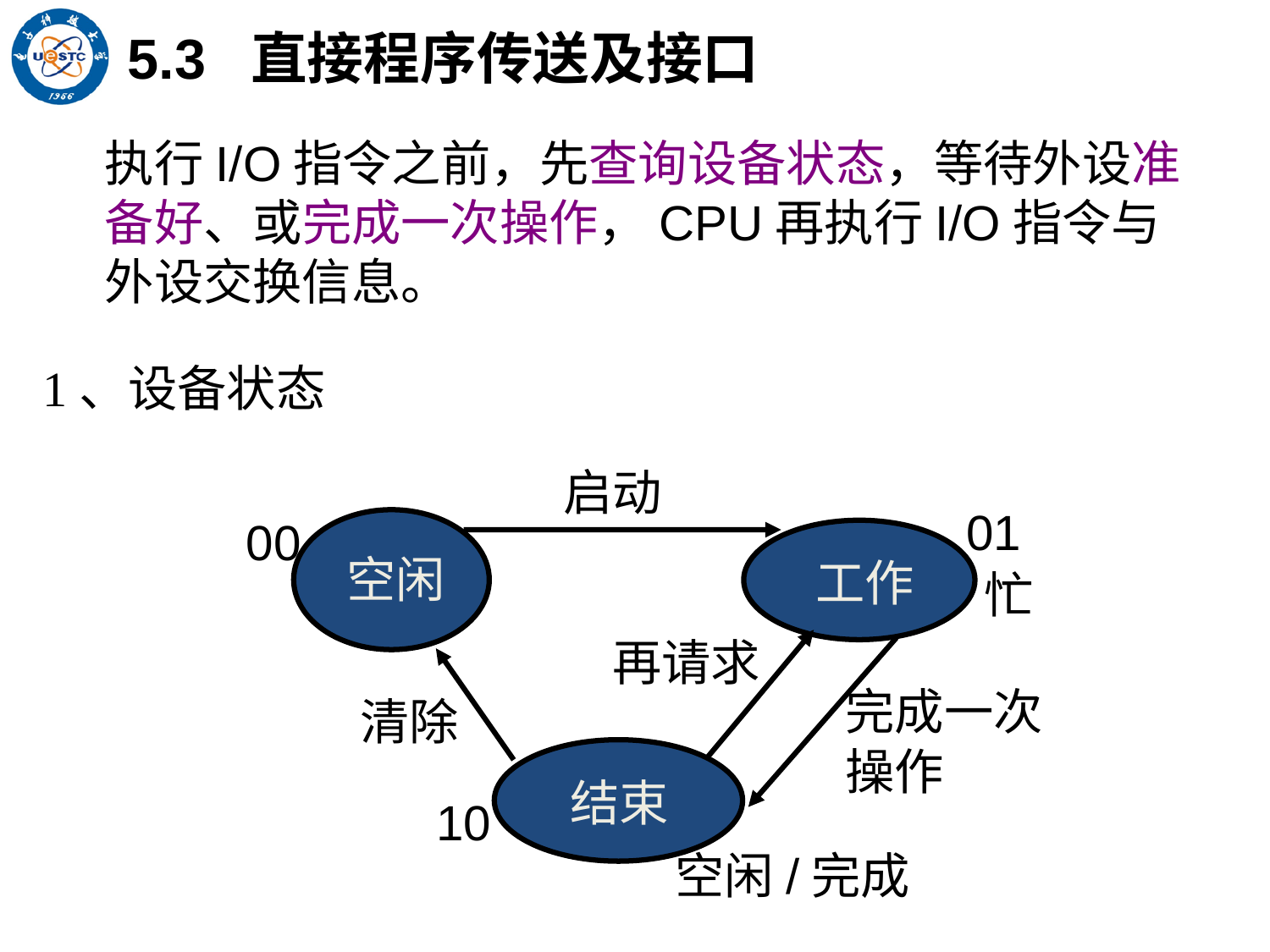

5.3  直接程序传送及接口
执行I/O指令之前，先查询设备状态，等待外设准备好、或完成一次操作，CPU再执行I/O指令与外设交换信息。
1、设备状态
启动
01
00

空闲

工作

忙
再请求

清除
完成一次
操作

结束
10
空闲/完成